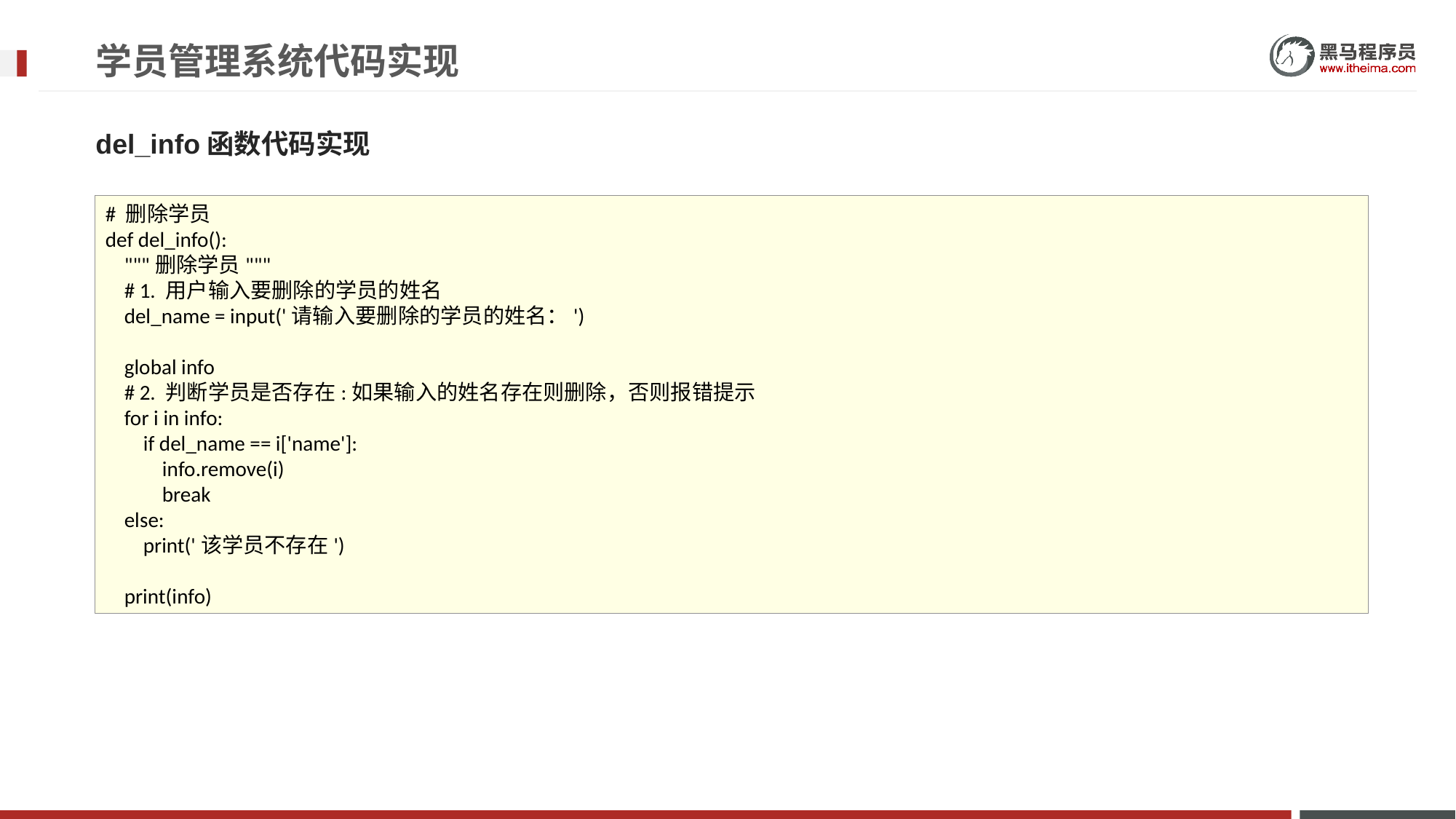

# 学员管理系统代码实现
del_info函数代码实现
# 删除学员
def del_info():
    """删除学员"""
    # 1. 用户输入要删除的学员的姓名
    del_name = input('请输入要删除的学员的姓名：')

    global info
    # 2. 判断学员是否存在:如果输入的姓名存在则删除，否则报错提示
    for i in info:
        if del_name == i['name']:
            info.remove(i)
            break
    else:
        print('该学员不存在')

    print(info)